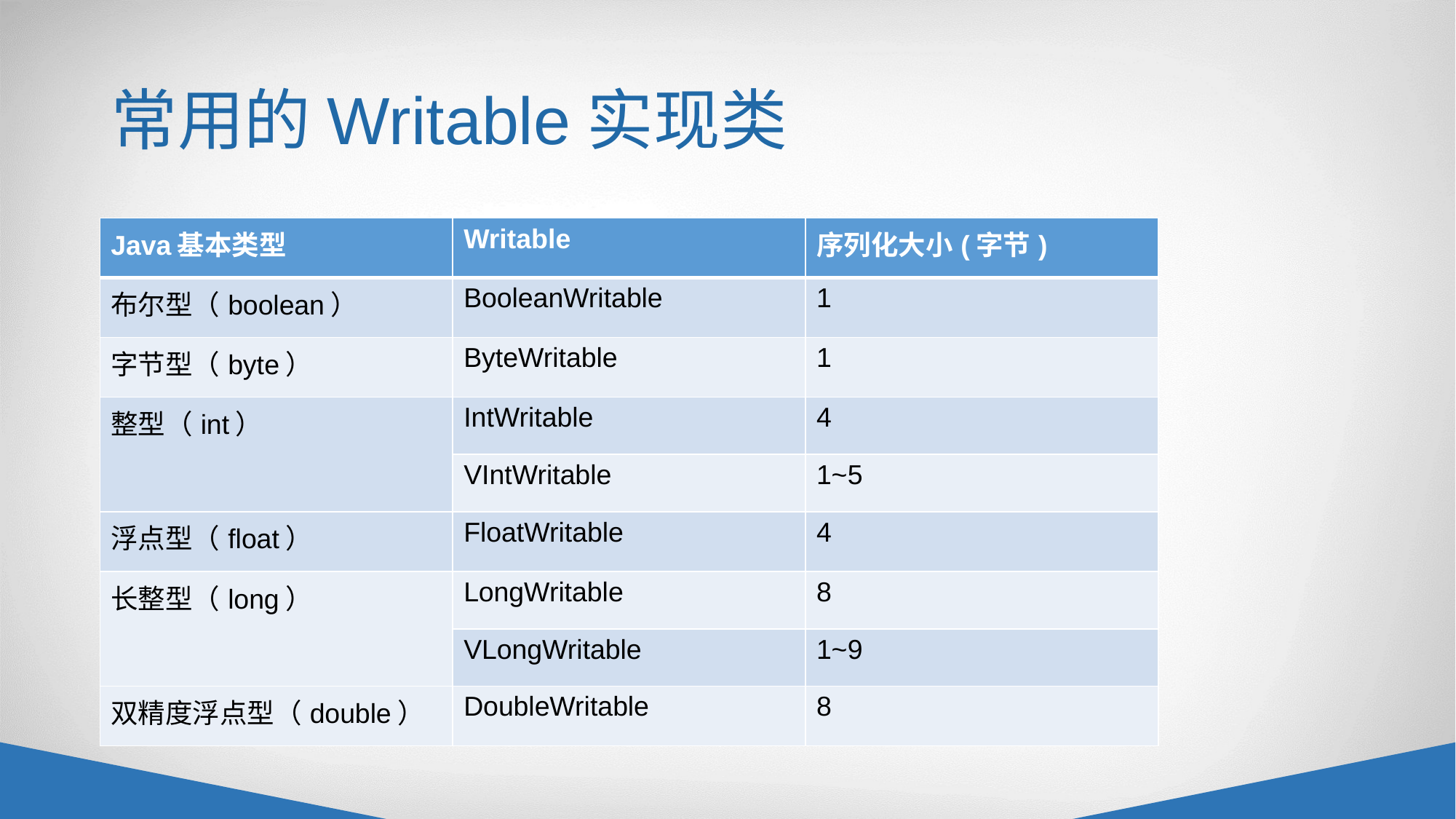

# 常用的Writable实现类
| Java基本类型 | Writable | 序列化大小(字节) |
| --- | --- | --- |
| 布尔型（boolean） | BooleanWritable | 1 |
| 字节型（byte） | ByteWritable | 1 |
| 整型（int） | IntWritable | 4 |
|  | VIntWritable | 1~5 |
| 浮点型（float） | FloatWritable | 4 |
| 长整型（long） | LongWritable | 8 |
|  | VLongWritable | 1~9 |
| 双精度浮点型（double） | DoubleWritable | 8 |